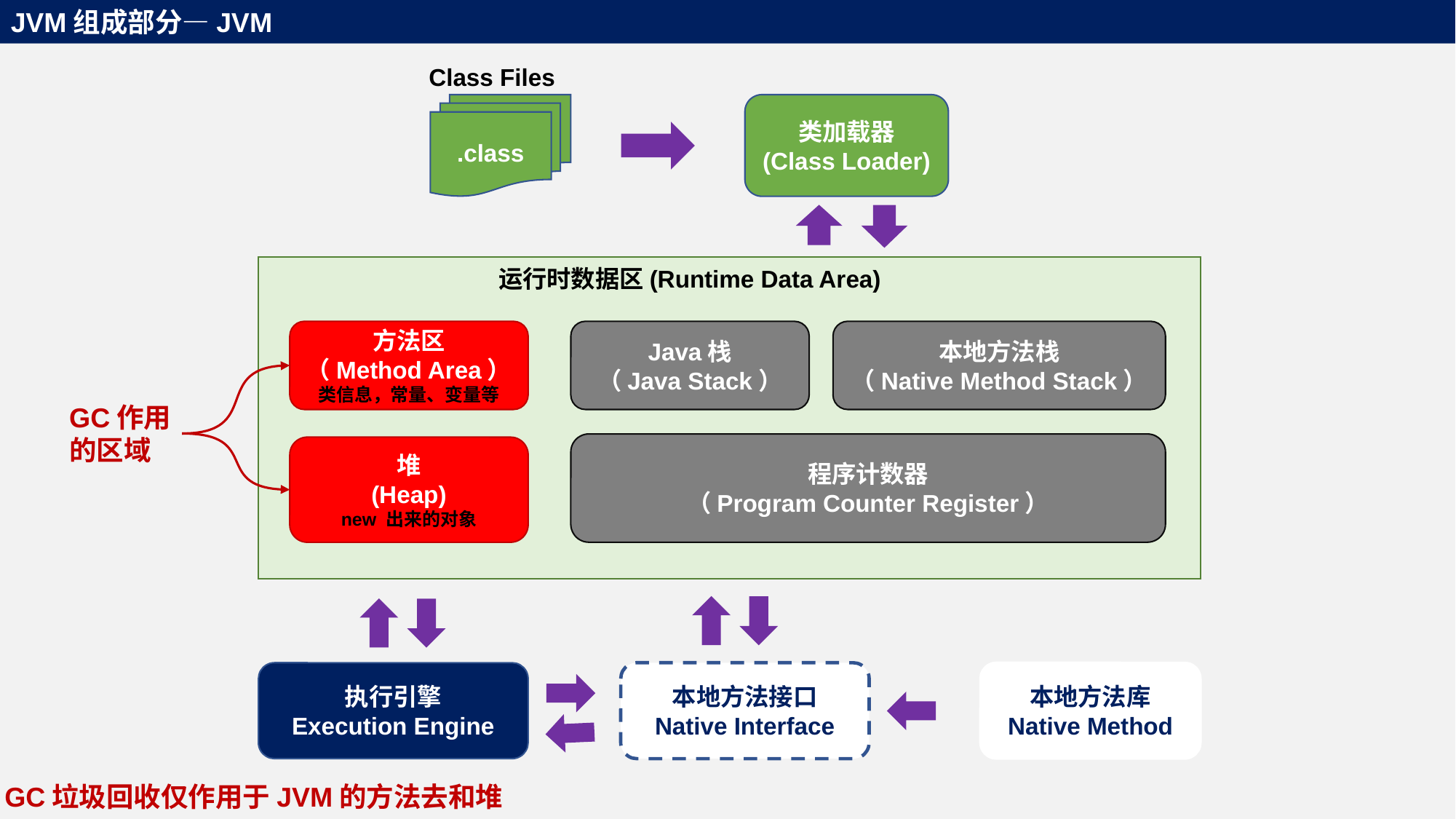

JVM组成部分—JVM
Class Files
.class
类加载器
(Class Loader)

运行时数据区(Runtime Data Area)
方法区
（Method Area）
类信息，常量、变量等
Java栈
（Java Stack）
本地方法栈
（Native Method Stack）
程序计数器
（Program Counter Register）
堆
(Heap)
new 出来的对象

执行引擎
Execution Engine
本地方法接口
Native Interface
本地方法库
Native Method

GC作用
的区域
GC垃圾回收仅作用于JVM的方法去和堆